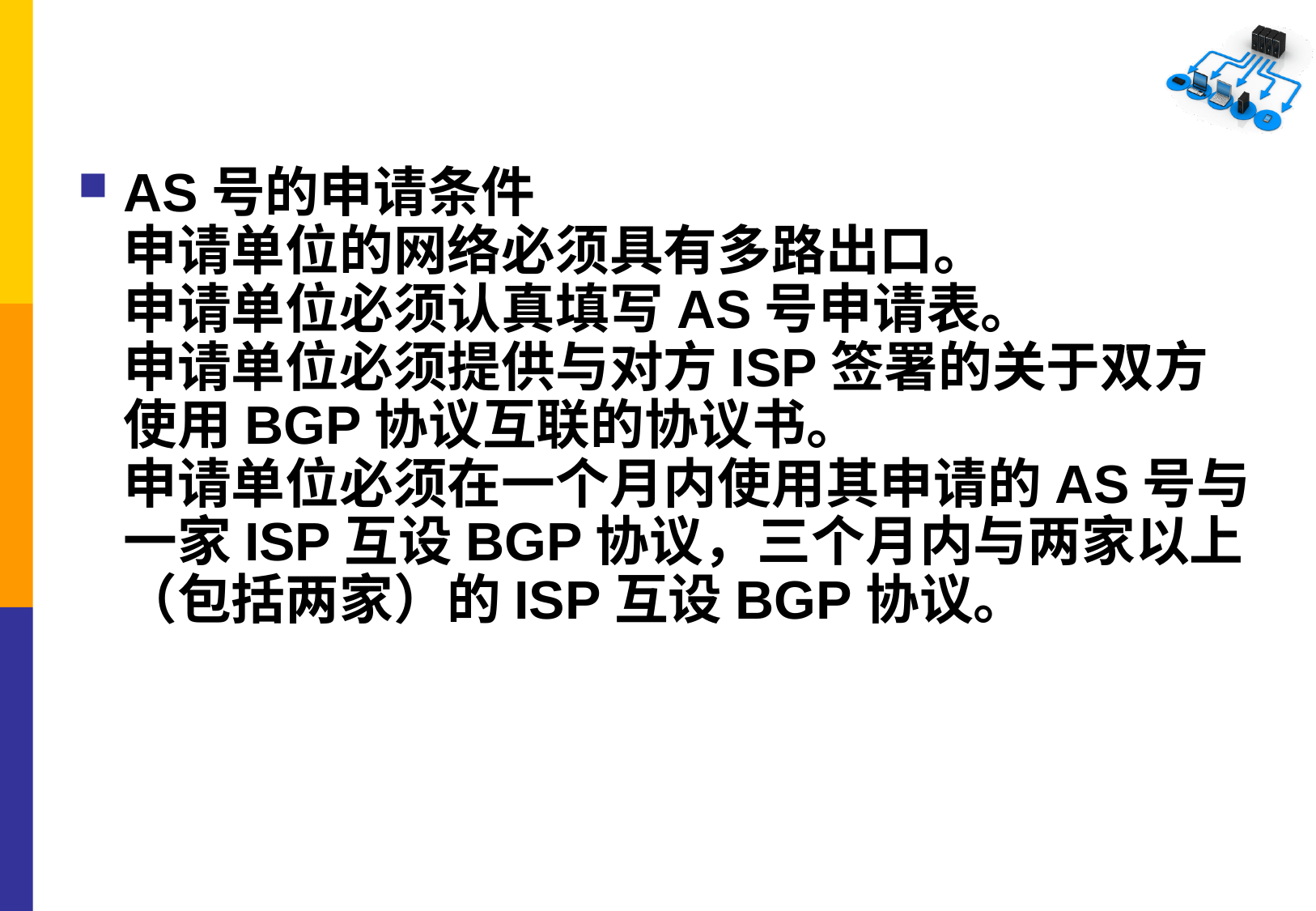

AS号的申请条件
申请单位的网络必须具有多路出口。
申请单位必须认真填写AS号申请表。
申请单位必须提供与对方ISP签署的关于双方使用BGP协议互联的协议书。
申请单位必须在一个月内使用其申请的AS号与一家ISP互设BGP协议，三个月内与两家以上（包括两家）的ISP互设BGP协议。